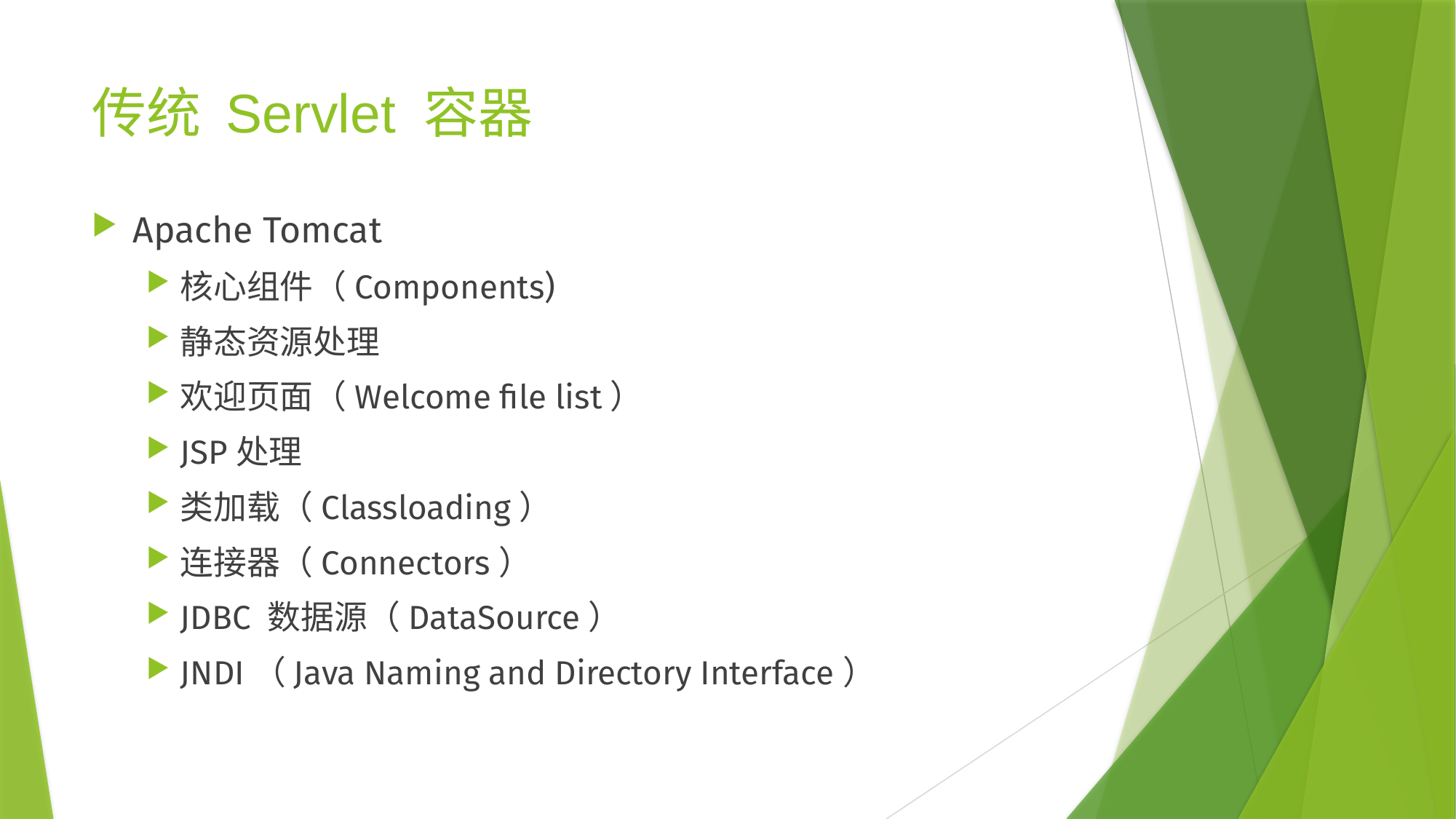

# 传统 Servlet 容器
Apache Tomcat
核心组件（Components)
静态资源处理
欢迎页面（Welcome file list）
JSP处理
类加载（Classloading）
连接器（Connectors）
JDBC 数据源（DataSource）
JNDI（Java Naming and Directory Interface）